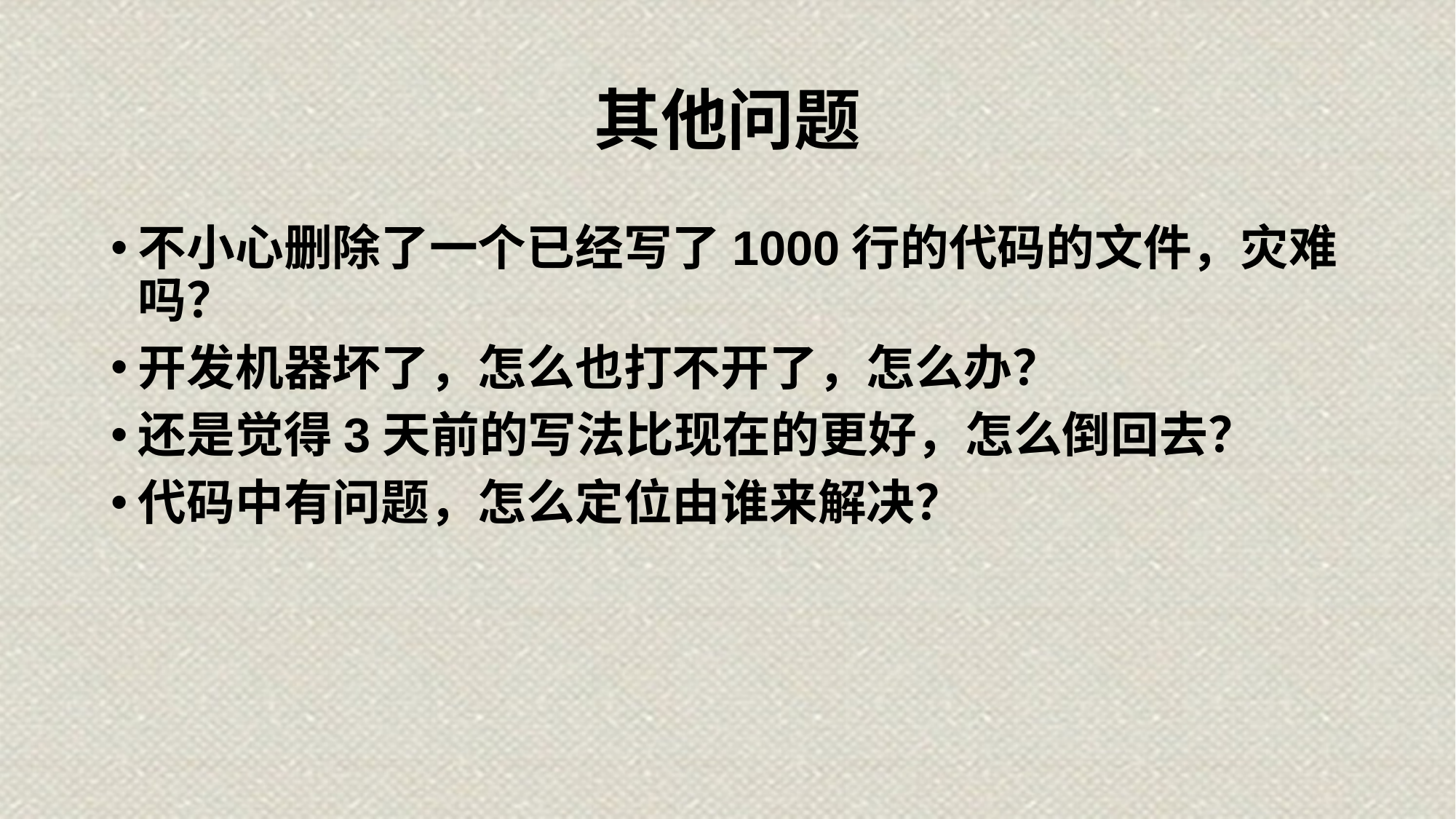

# 其他问题
不小心删除了一个已经写了1000行的代码的文件，灾难吗？
开发机器坏了，怎么也打不开了，怎么办？
还是觉得3天前的写法比现在的更好，怎么倒回去？
代码中有问题，怎么定位由谁来解决？